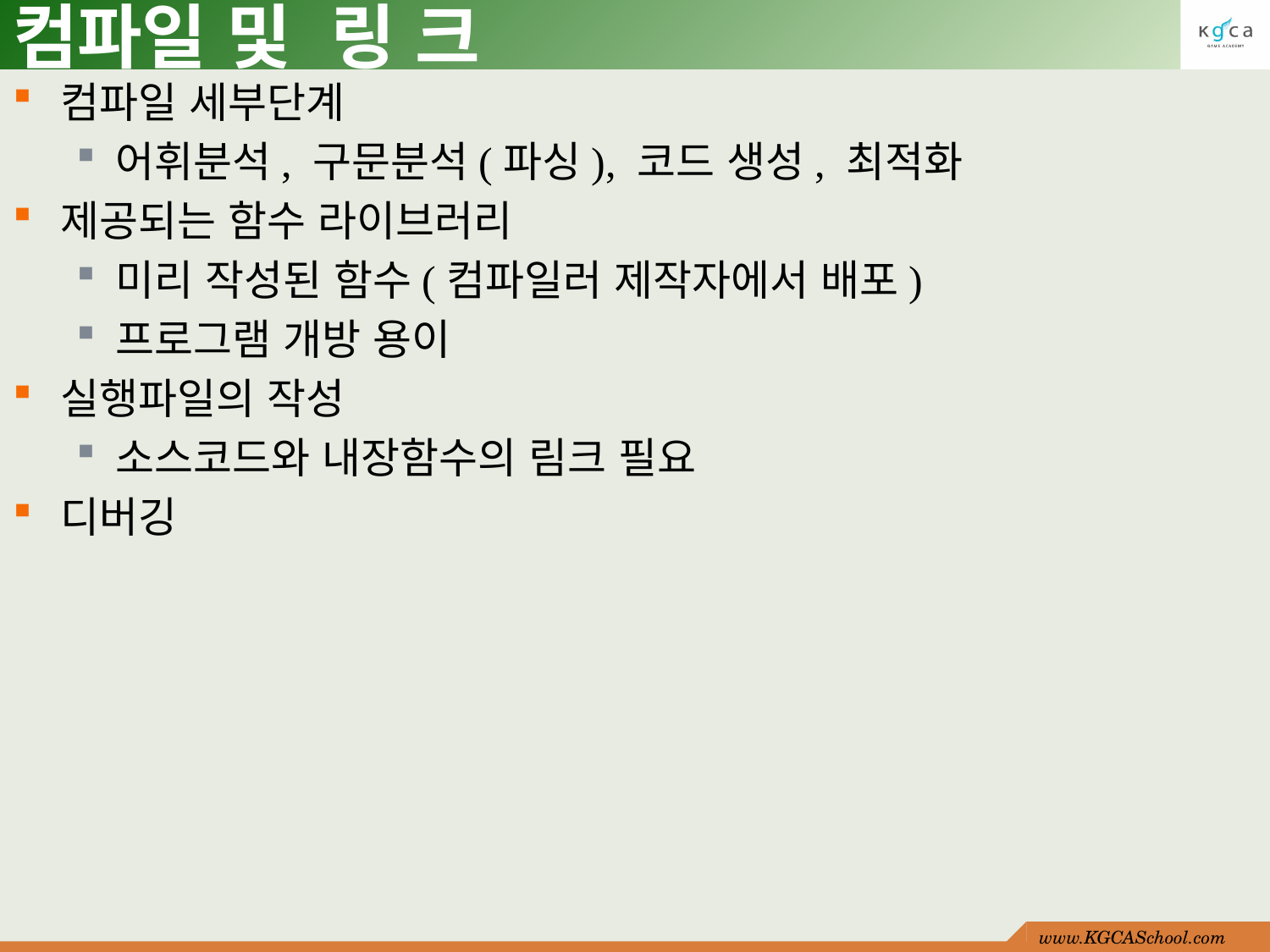

# 컴파일 및  링 크
컴파일 세부단계
어휘분석, 구문분석(파싱), 코드 생성, 최적화
제공되는 함수 라이브러리
미리 작성된 함수(컴파일러 제작자에서 배포)
프로그램 개방 용이
실행파일의 작성
소스코드와 내장함수의 림크 필요
디버깅